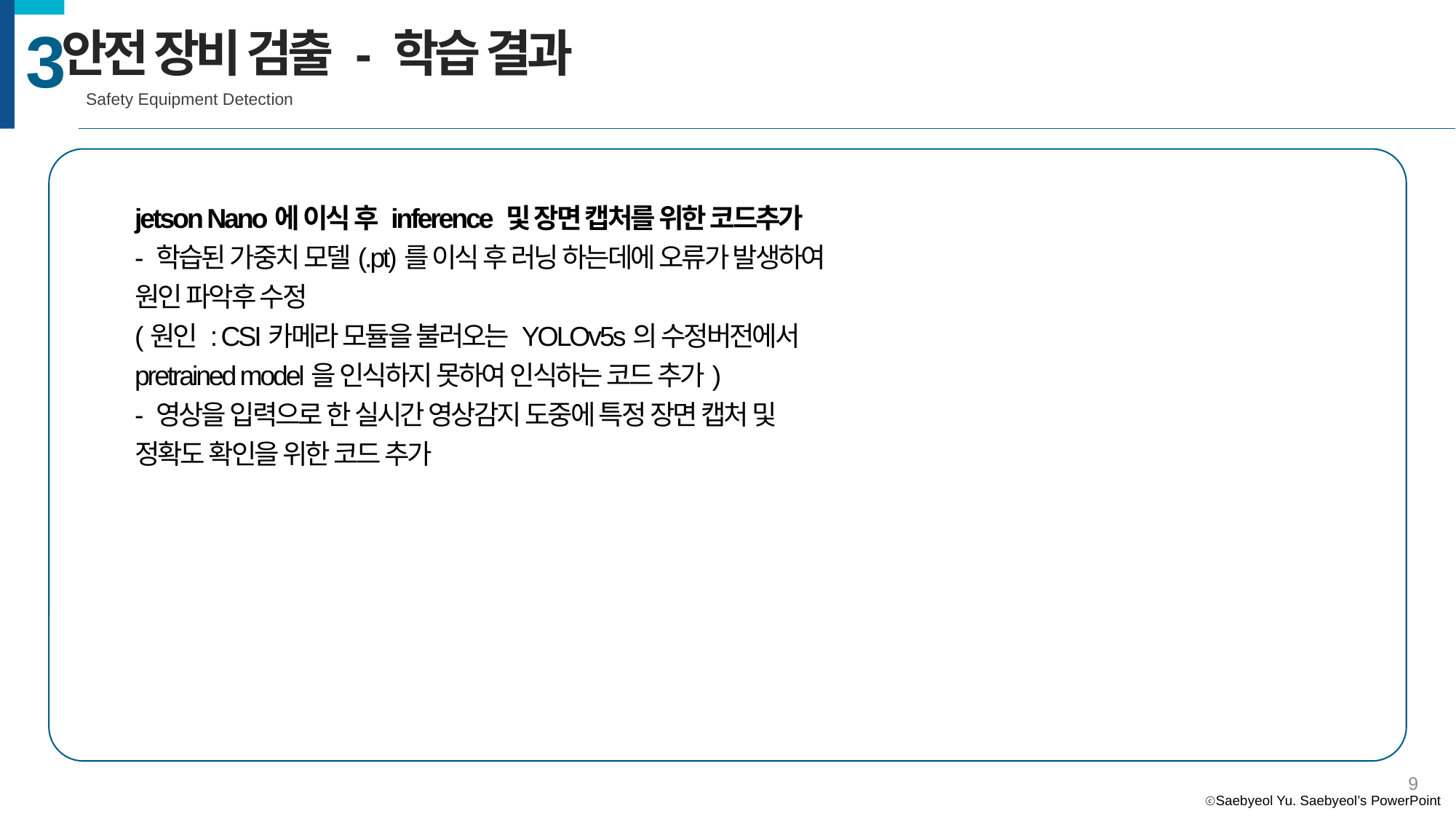

안전 장비 검출 - 학습 결과
Safety Equipment Detection
3

jetson Nano에 이식 후 inference 및 장면 캡처를 위한 코드추가
- 학습된 가중치 모델(.pt)를 이식 후 러닝 하는데에 오류가 발생하여 원인 파악후 수정
(원인 : CSI카메라 모듈을 불러오는 YOLOv5s의 수정버전에서 pretrained model을 인식하지 못하여 인식하는 코드 추가)
- 영상을 입력으로 한 실시간 영상감지 도중에 특정 장면 캡처 및 정확도 확인을 위한 코드 추가
9